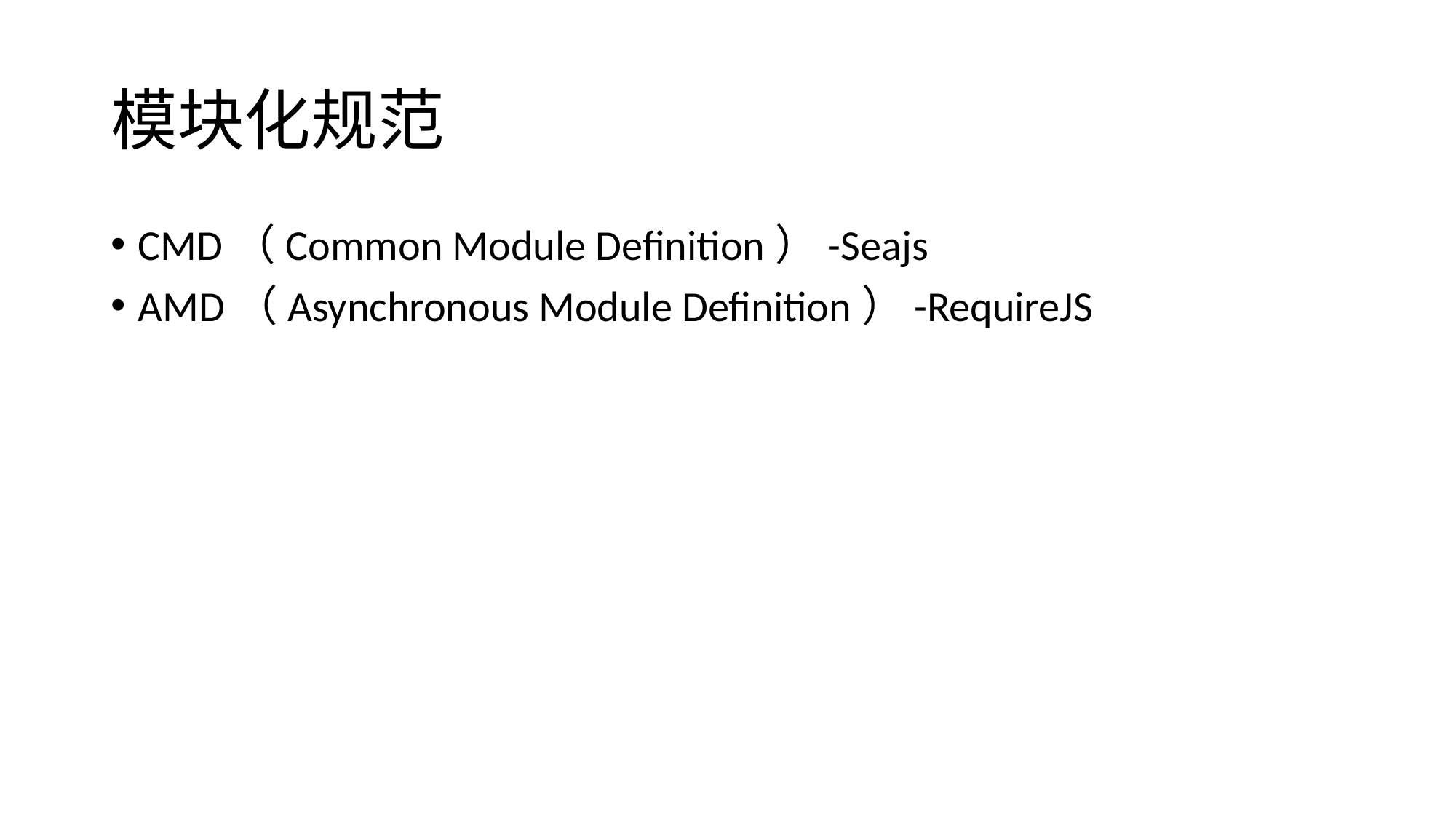

# 模块化规范
CMD（Common Module Definition）-Seajs
AMD（Asynchronous Module Definition）-RequireJS